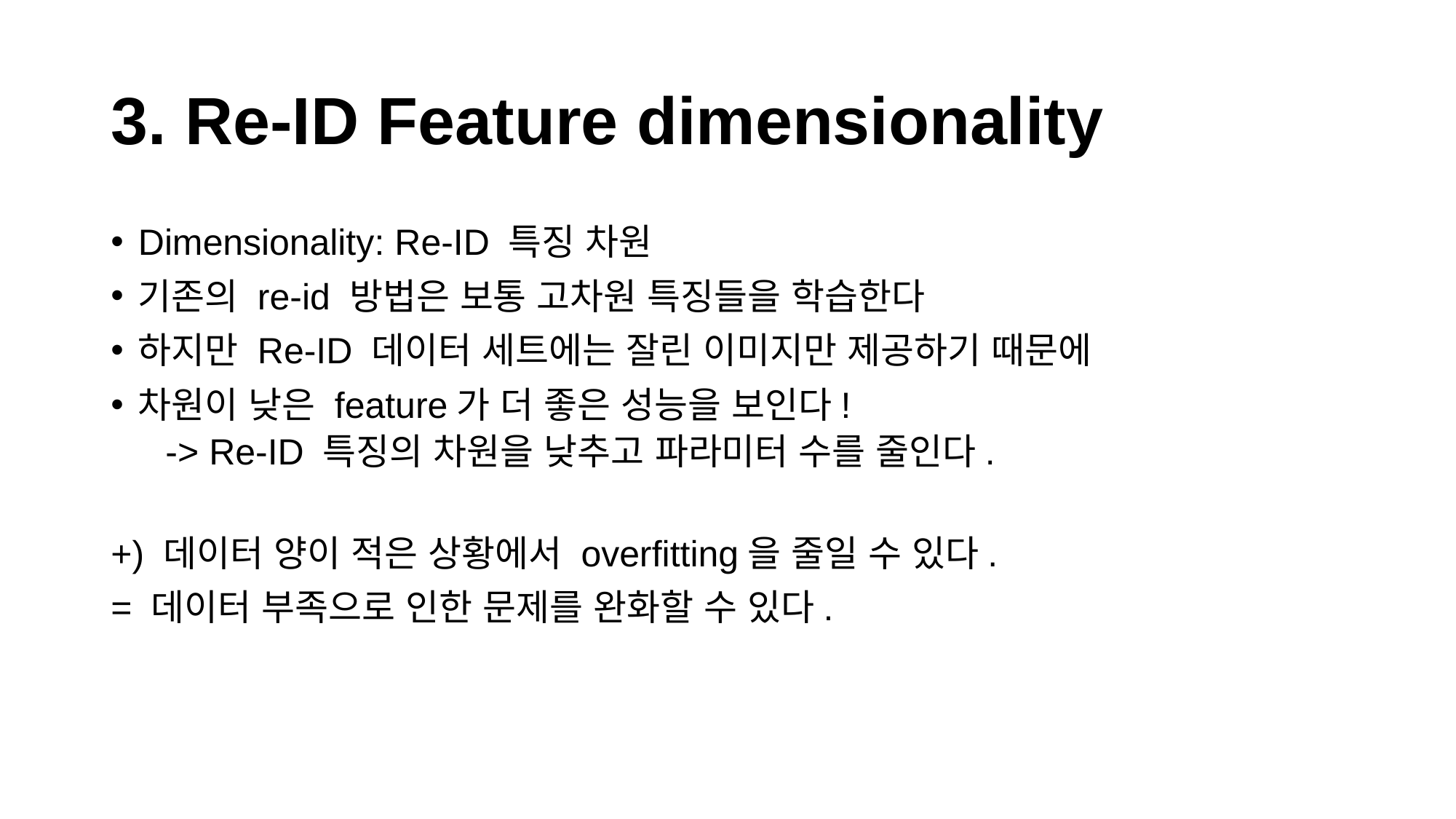

# 3. Re-ID Feature dimensionality
Dimensionality: Re-ID 특징 차원
기존의 re-id 방법은 보통 고차원 특징들을 학습한다
하지만 Re-ID 데이터 세트에는 잘린 이미지만 제공하기 때문에
차원이 낮은 feature가 더 좋은 성능을 보인다!
-> Re-ID 특징의 차원을 낮추고 파라미터 수를 줄인다.

+) 데이터 양이 적은 상황에서 overfitting을 줄일 수 있다.
= 데이터 부족으로 인한 문제를 완화할 수 있다.